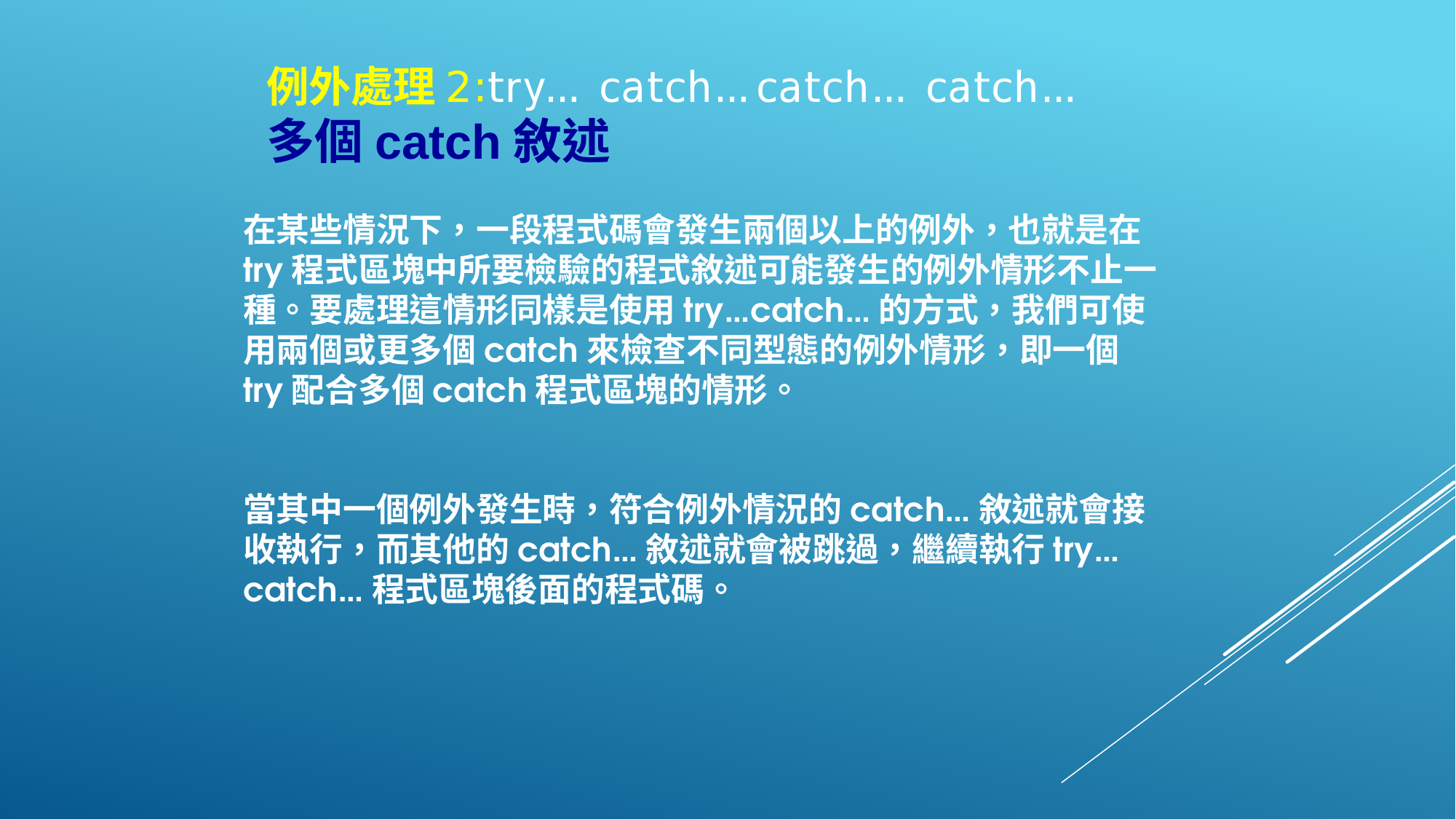

例外處理2:try… catch…catch… catch…
多個catch敘述
在某些情況下，一段程式碼會發生兩個以上的例外，也就是在try程式區塊中所要檢驗的程式敘述可能發生的例外情形不止一種。要處理這情形同樣是使用try…catch…的方式，我們可使用兩個或更多個catch來檢查不同型態的例外情形，即一個try配合多個catch程式區塊的情形。

當其中一個例外發生時，符合例外情況的catch…敘述就會接收執行，而其他的catch…敘述就會被跳過，繼續執行try…catch…程式區塊後面的程式碼。